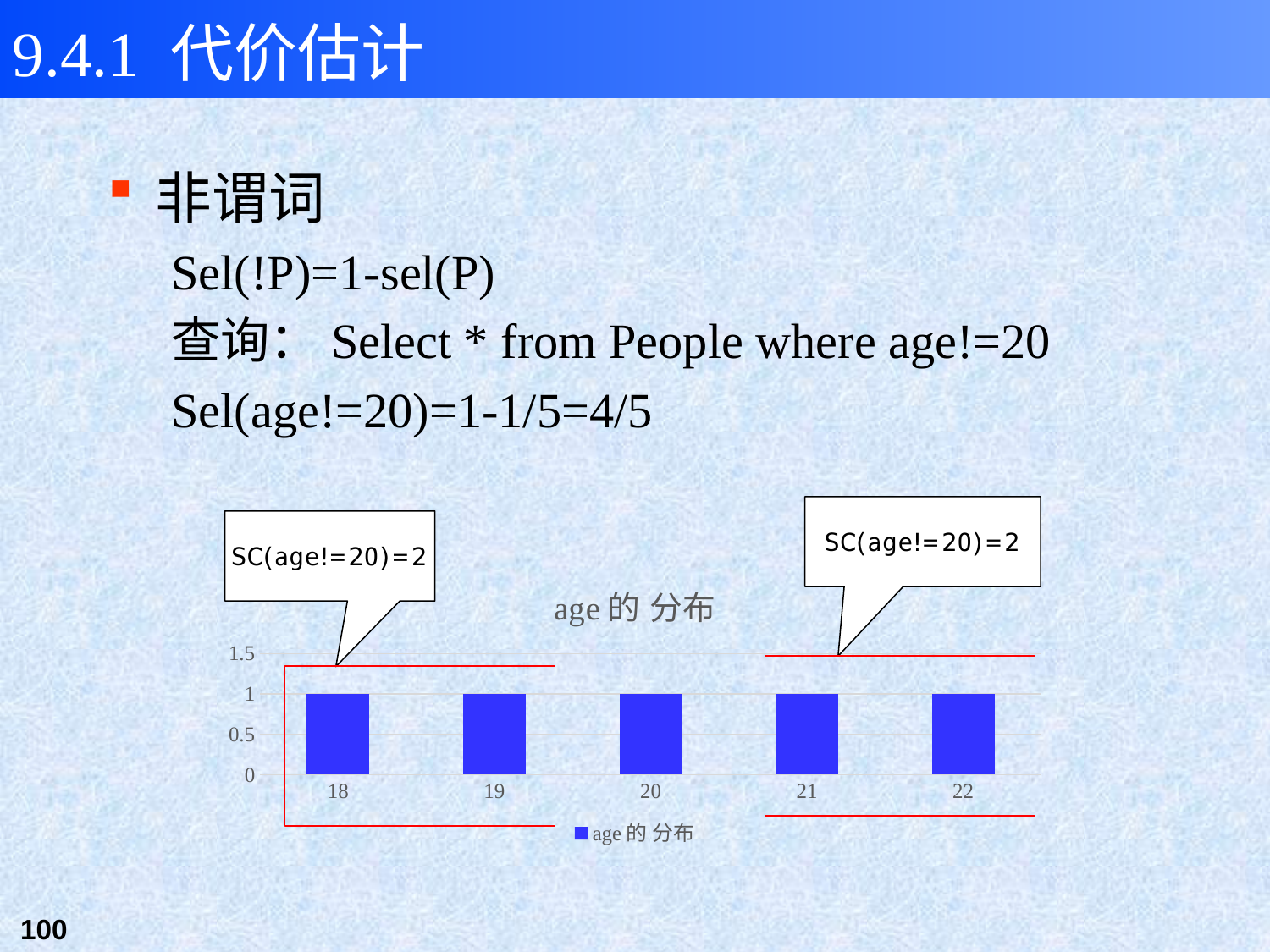

9.4.1 代价估计
非谓词
Sel(!P)=1-sel(P)
查询：Select * from People where age!=20
Sel(age!=20)=1-1/5=4/5

SC(age!=20)=2
SC(age!=20)=2

### Chart:

| Category | age的 分布 |
|---|---|
| 18 | 1.0 |
| 19 | 1.0 |
| 20 | 1.0 |
| 21 | 1.0 |
| 22 | 1.0 |